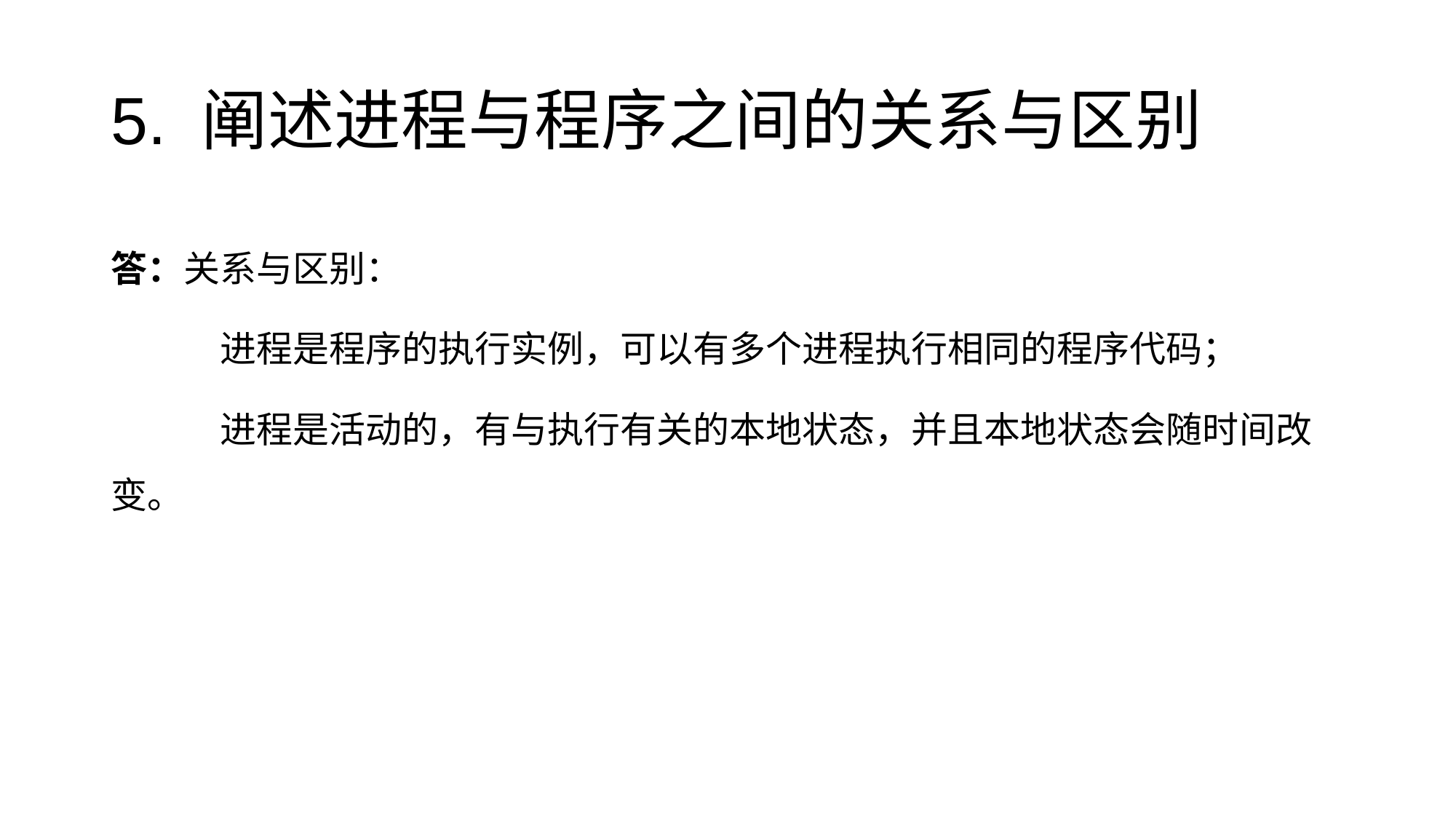

# 5. 阐述进程与程序之间的关系与区别
答：关系与区别：
	进程是程序的执行实例，可以有多个进程执行相同的程序代码；
	进程是活动的，有与执行有关的本地状态，并且本地状态会随时间改变。